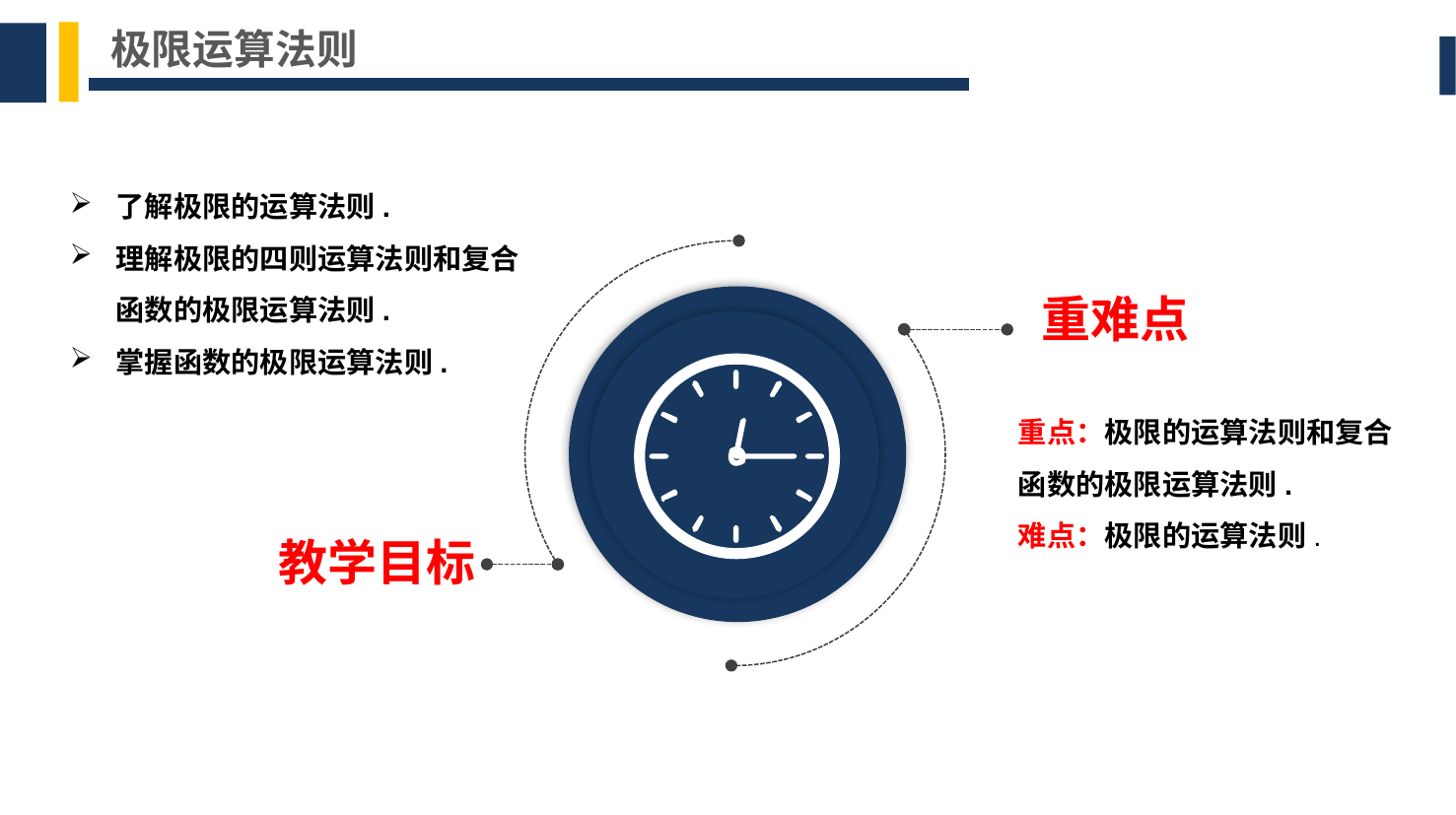

极限运算法则
了解极限的运算法则.
理解极限的四则运算法则和复合函数的极限运算法则.
掌握函数的极限运算法则.

重难点

重点：极限的运算法则和复合函数的极限运算法则.
难点：极限的运算法则.
教学目标